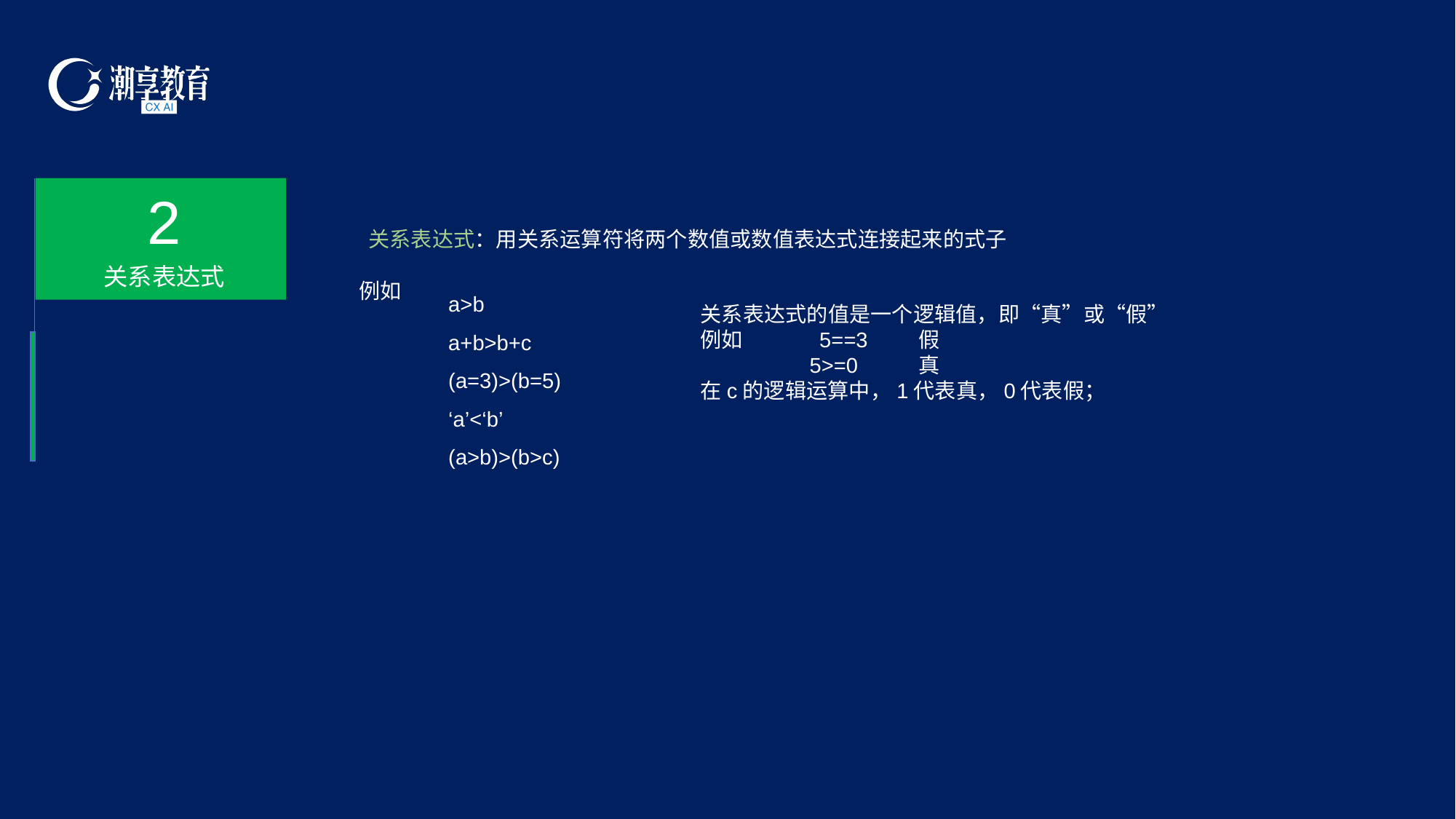

2

关系表达式

关系表达式：用关系运算符将两个数值或数值表达式连接起来的式子
例如
a>b
a+b>b+c
(a=3)>(b=5)
‘a’<‘b’
(a>b)>(b>c)
关系表达式的值是一个逻辑值，即“真”或“假”
例如 	 5==3	假
	5>=0	真
在c的逻辑运算中，1代表真，0代表假；